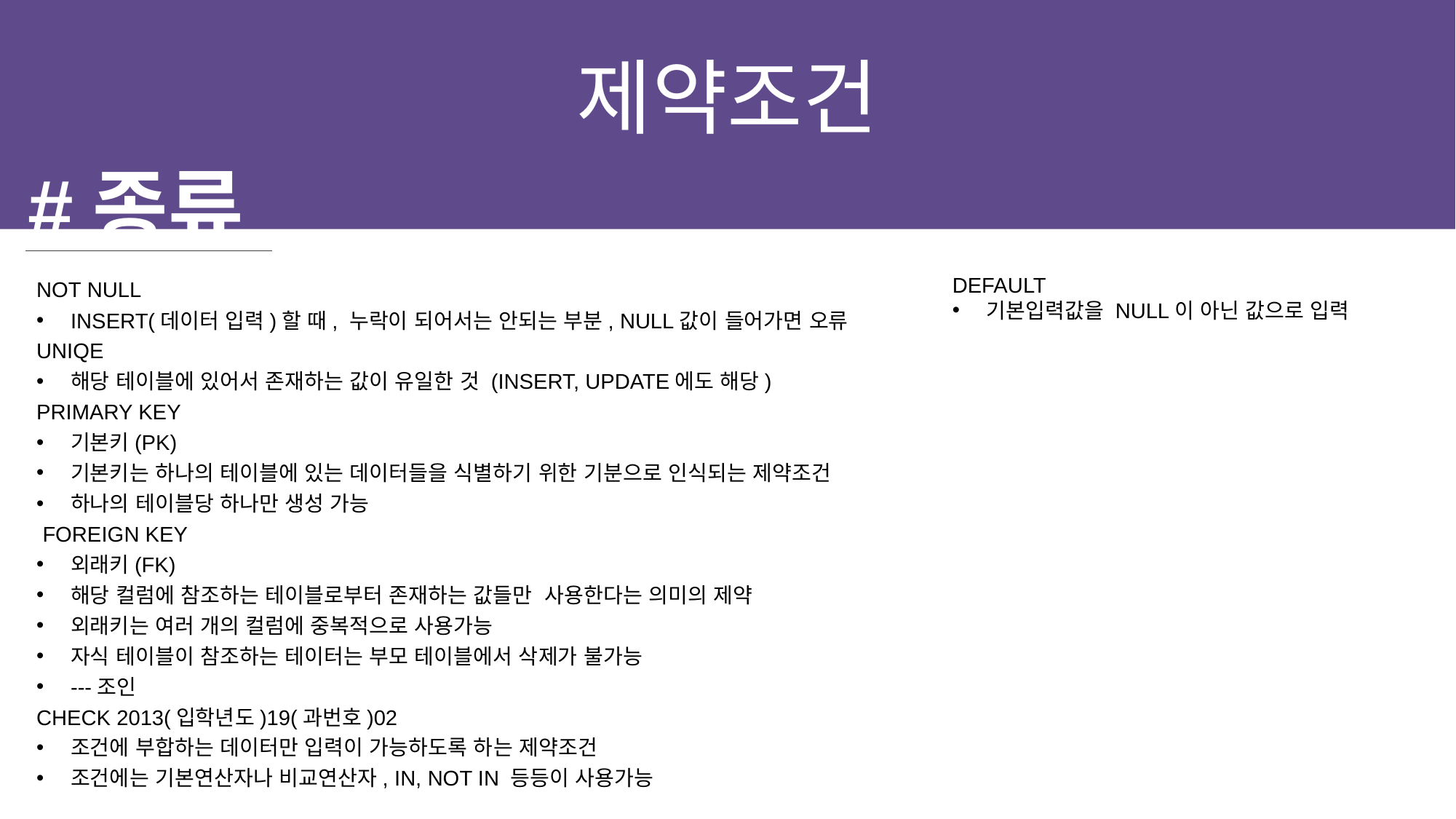

제약조건
#종류
NOT NULL
INSERT(데이터 입력)할 때, 누락이 되어서는 안되는 부분, NULL값이 들어가면 오류
UNIQE
해당 테이블에 있어서 존재하는 값이 유일한 것 (INSERT, UPDATE에도 해당)
PRIMARY KEY
기본키(PK)
기본키는 하나의 테이블에 있는 데이터들을 식별하기 위한 기분으로 인식되는 제약조건
하나의 테이블당 하나만 생성 가능
 FOREIGN KEY
외래키(FK)
해당 컬럼에 참조하는 테이블로부터 존재하는 값들만  사용한다는 의미의 제약
외래키는 여러 개의 컬럼에 중복적으로 사용가능
자식 테이블이 참조하는 테이터는 부모 테이블에서 삭제가 불가능
---조인
CHECK 2013(입학년도)19(과번호)02
조건에 부합하는 데이터만 입력이 가능하도록 하는 제약조건
조건에는 기본연산자나 비교연산자, IN, NOT IN 등등이 사용가능
DEFAULT
기본입력값을 NULL이 아닌 값으로 입력